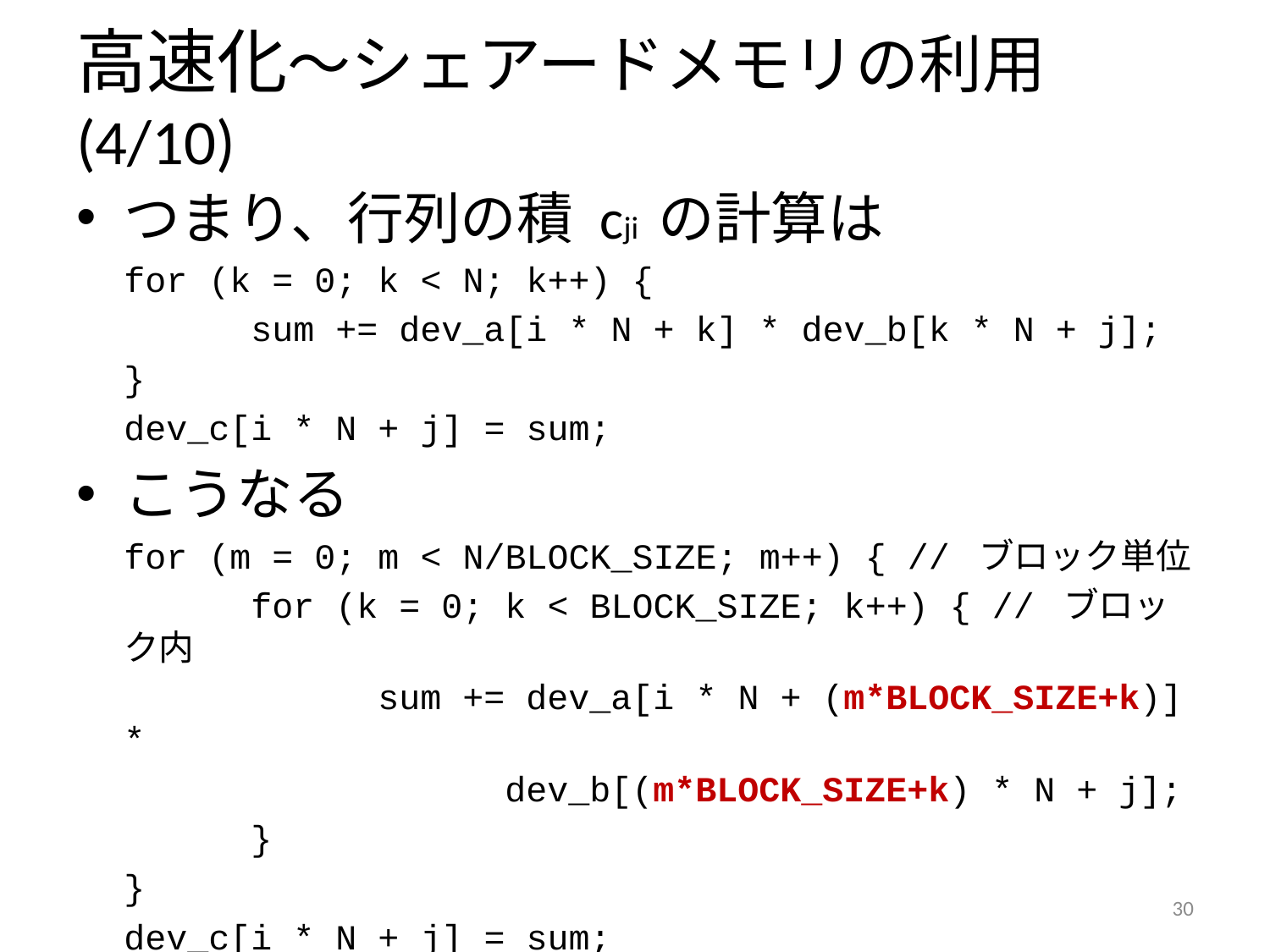

# 高速化～シェアードメモリの利用 (4/10)
つまり、行列の積 cji の計算は
	for (k = 0; k < N; k++) {
		sum += dev_a[i * N + k] * dev_b[k * N + j];
	}
	dev_c[i * N + j] = sum;
こうなる
	for (m = 0; m < N/BLOCK_SIZE; m++) { // ブロック単位
		for (k = 0; k < BLOCK_SIZE; k++) { // ブロック内
			sum += dev_a[i * N + (m*BLOCK_SIZE+k)] *
				dev_b[(m*BLOCK_SIZE+k) * N + j];
		}
	}
	dev_c[i * N + j] = sum;
30